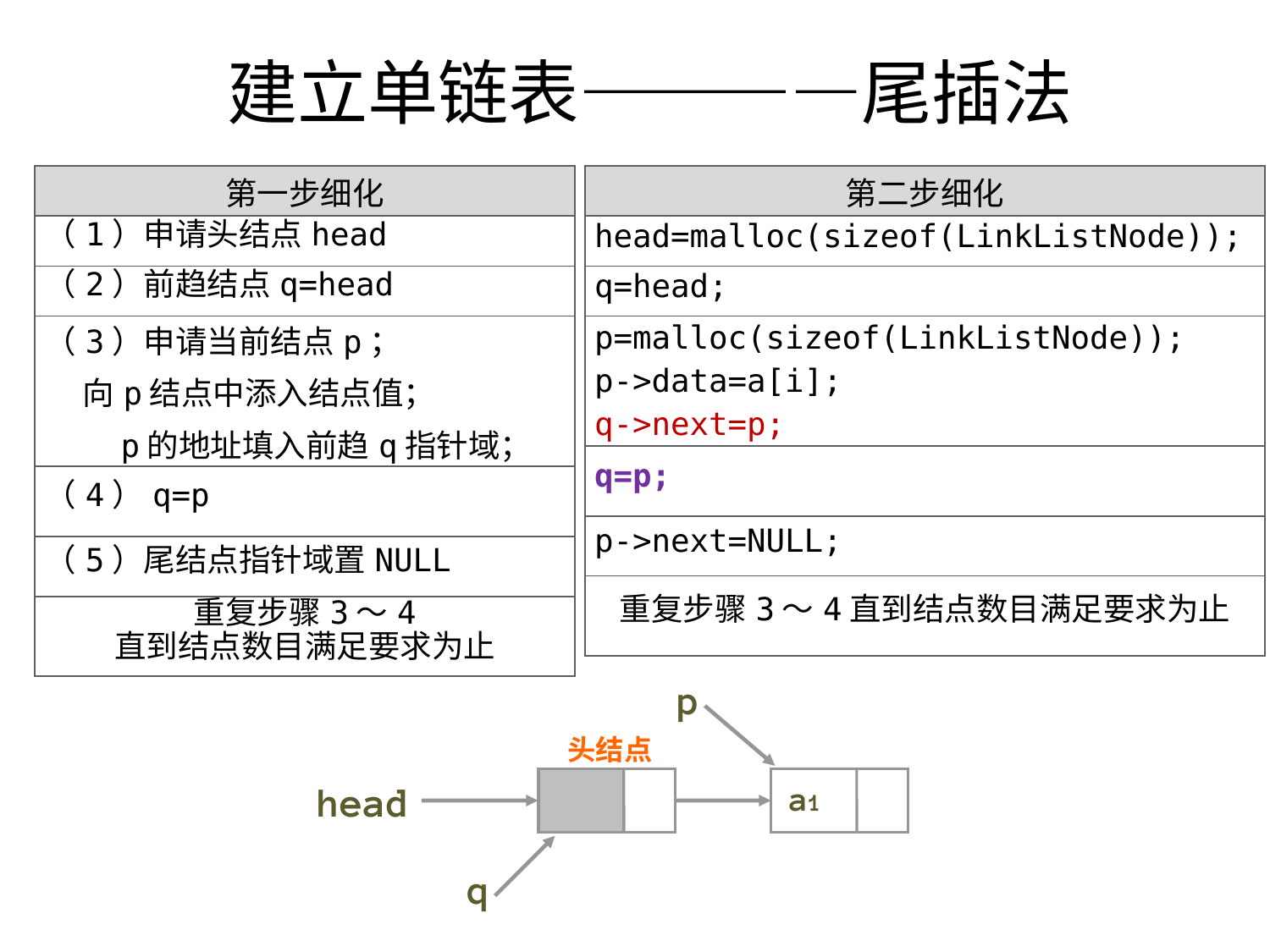

# 建立单链表————尾插法
| 第一步细化 |
| --- |
| （1）申请头结点head |
| （2）前趋结点q=head |
| （3）申请当前结点p； 向p结点中添入结点值； p的地址填入前趋q指针域； |
| （4）q=p |
| （5）尾结点指针域置NULL |
| 重复步骤3～4 直到结点数目满足要求为止 |
| 第二步细化 |
| --- |
| head=malloc(sizeof(LinkListNode)); |
| q=head; |
| p=malloc(sizeof(LinkListNode)); p->data=a[i]; q->next=p; |
| q=p; |
| p->next=NULL; |
| 重复步骤3～4直到结点数目满足要求为止 |
p

head

a1

q
头结点

88